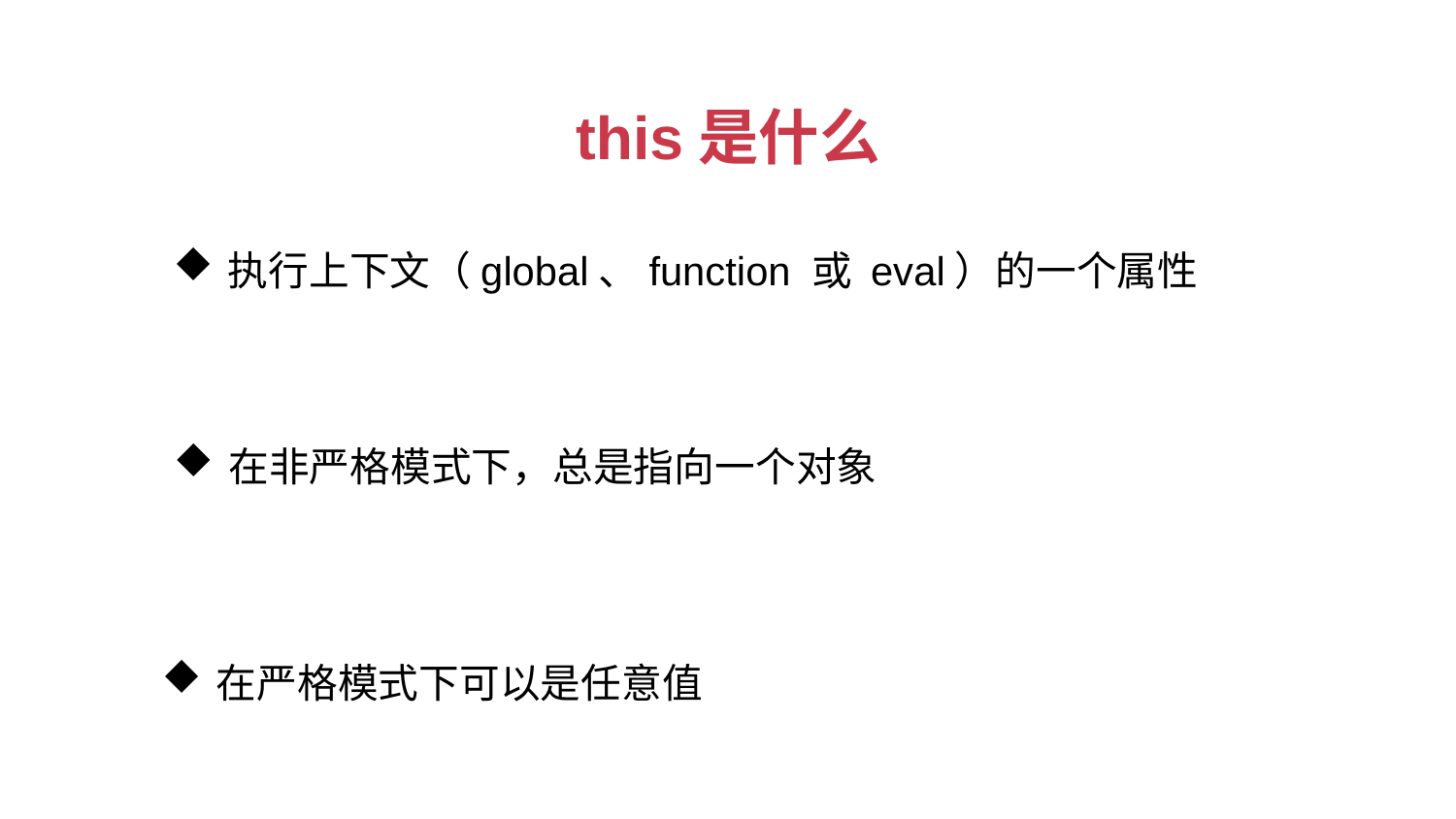

this是什么
执行上下文（global、function 或 eval）的一个属性
在非严格模式下，总是指向一个对象
在严格模式下可以是任意值